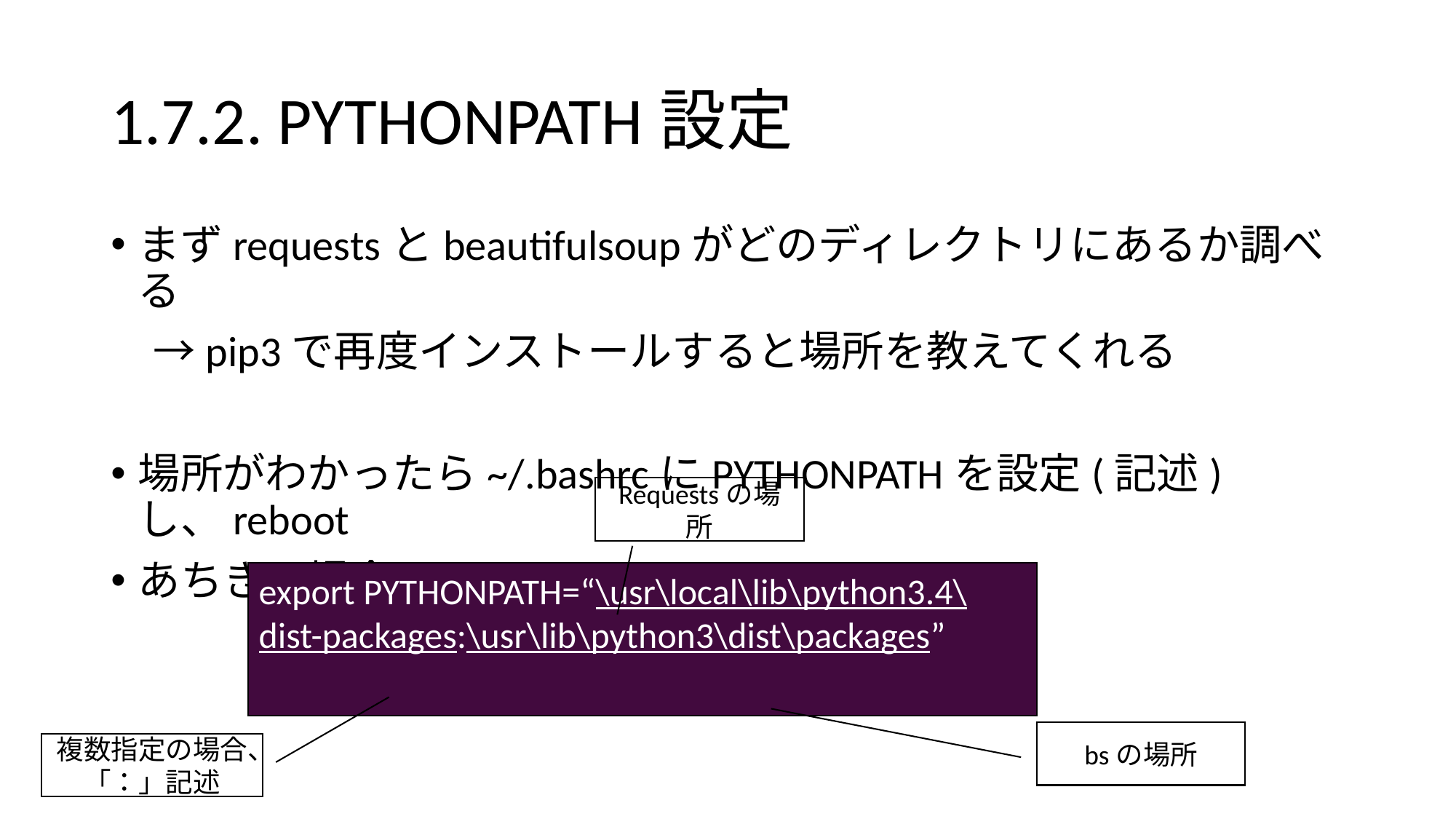

# 1.7.2. PYTHONPATH設定
まずrequestsとbeautifulsoupがどのディレクトリにあるか調べる
　→pip3で再度インストールすると場所を教えてくれる

場所がわかったら~/.bashrcにPYTHONPATHを設定(記述)し、reboot
あちきの場合は
	.bashrc
Requestsの場所
export PYTHONPATH=“\usr\local\lib\python3.4\dist-packages:\usr\lib\python3\dist\packages”
bsの場所
複数指定の場合、「：」記述